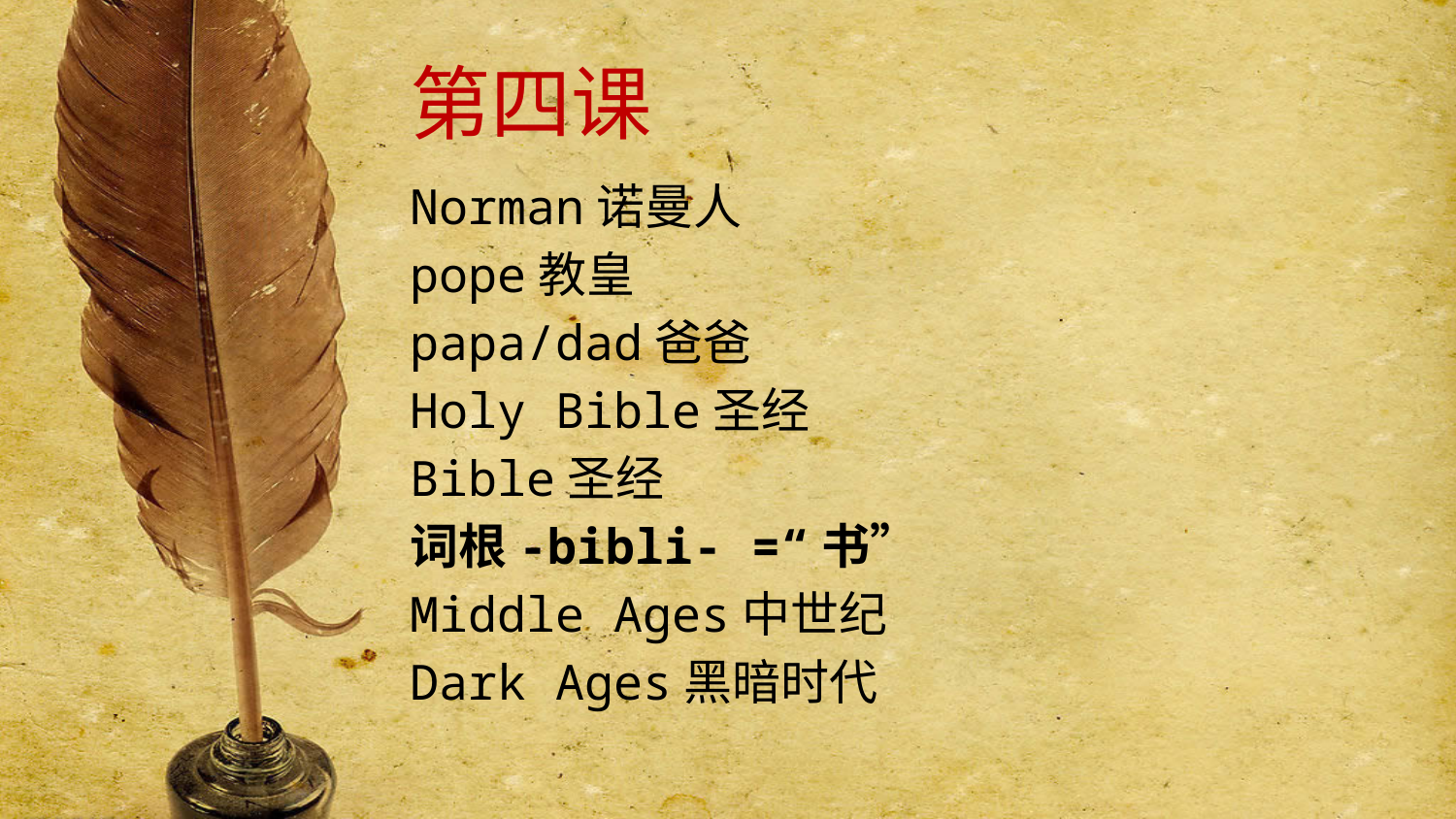

# 第四课
Norman诺曼人
pope教皇
papa/dad爸爸
Holy Bible圣经
Bible圣经
词根-bibli- =“书”
Middle Ages中世纪
Dark Ages黑暗时代